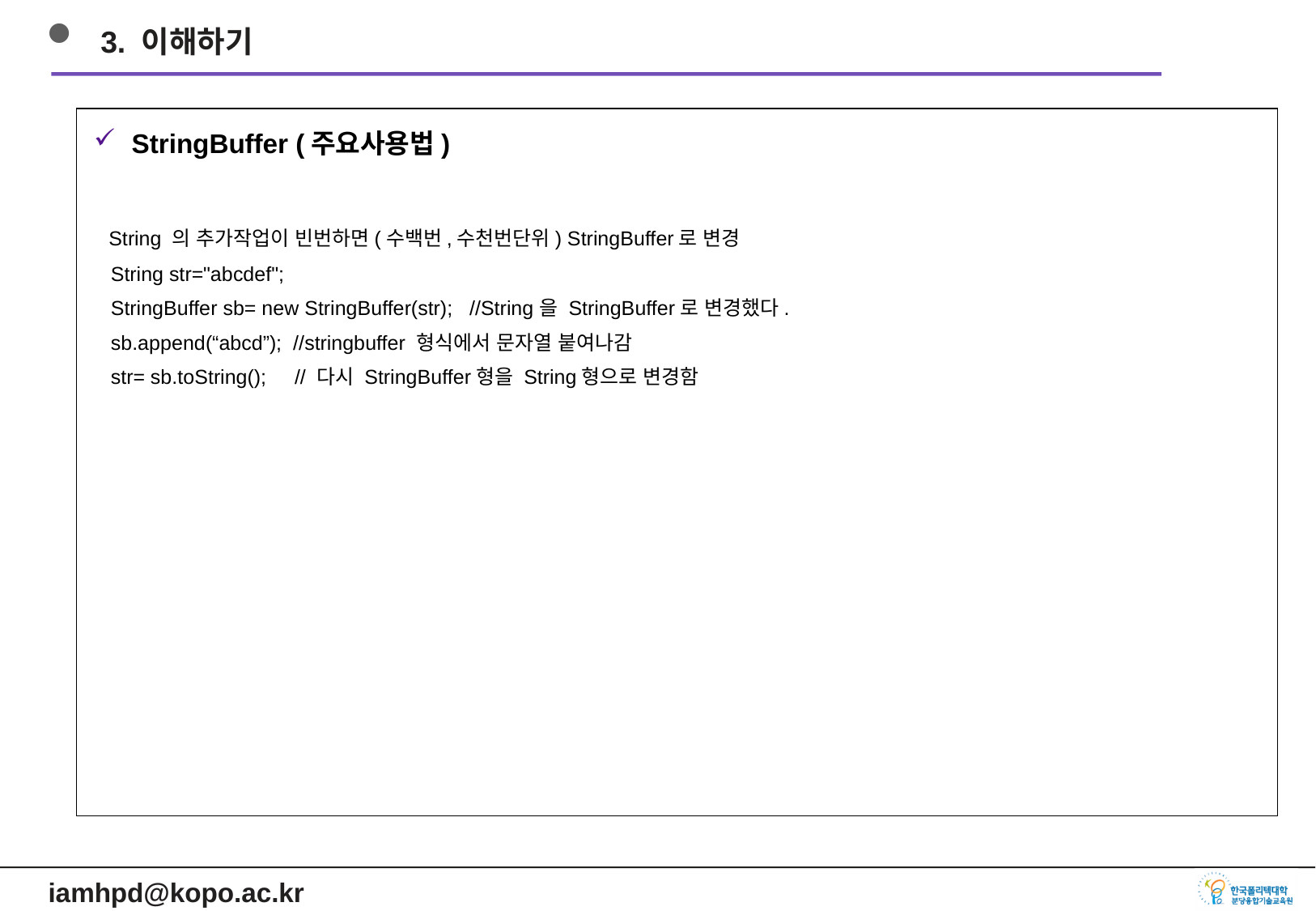

3. 이해하기
StringBuffer (주요사용법)

  String 의 추가작업이 빈번하면(수백번,수천번단위) StringBuffer로 변경
   String str="abcdef";
   StringBuffer sb= new StringBuffer(str);   //String을 StringBuffer로 변경했다.
   sb.append(“abcd”);  //stringbuffer 형식에서 문자열 붙여나감
   str= sb.toString();     // 다시 StringBuffer형을 String형으로 변경함